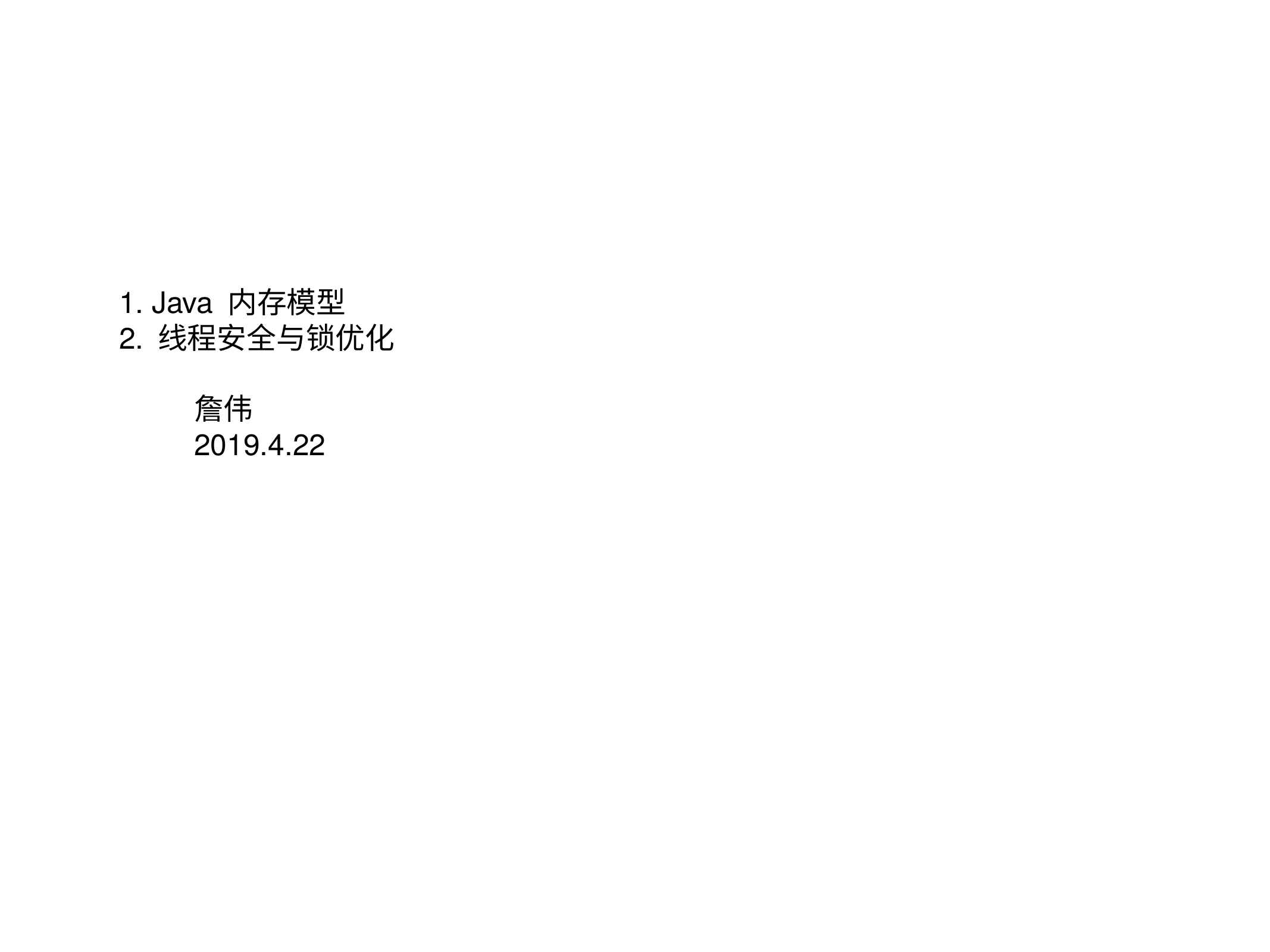

1. Java 内存模型
2. 线程安全与锁优化

																		詹伟
																			2019.4.22